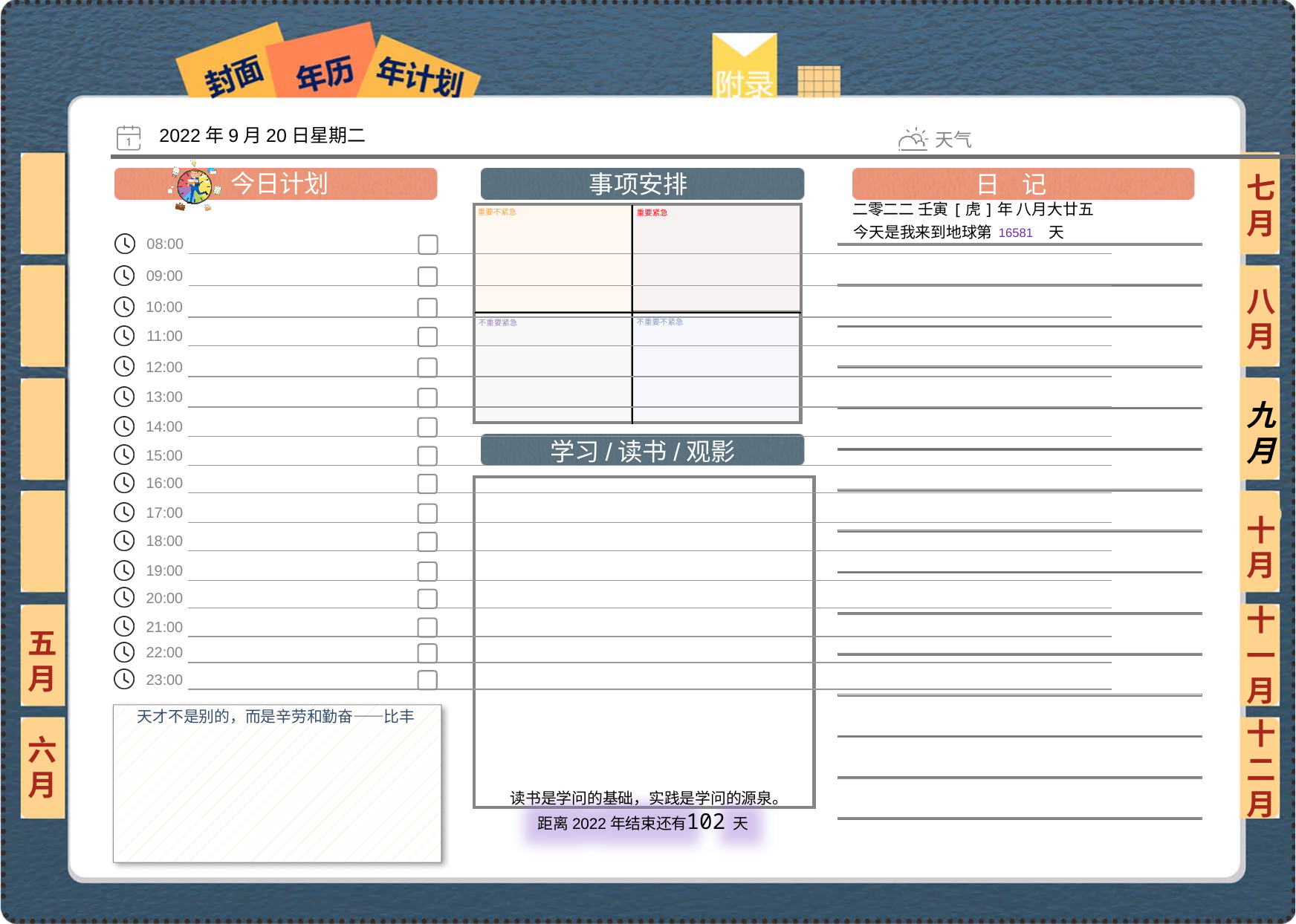

2022年9月20日星期二
七月
二零二二 壬寅[虎]年 八月大廿五
16581
八月
九月
十月
十一月
五月
天才不是别的，而是辛劳和勤奋——比丰

六月
十二月
102
 读书是学问的基础，实践是学问的源泉。